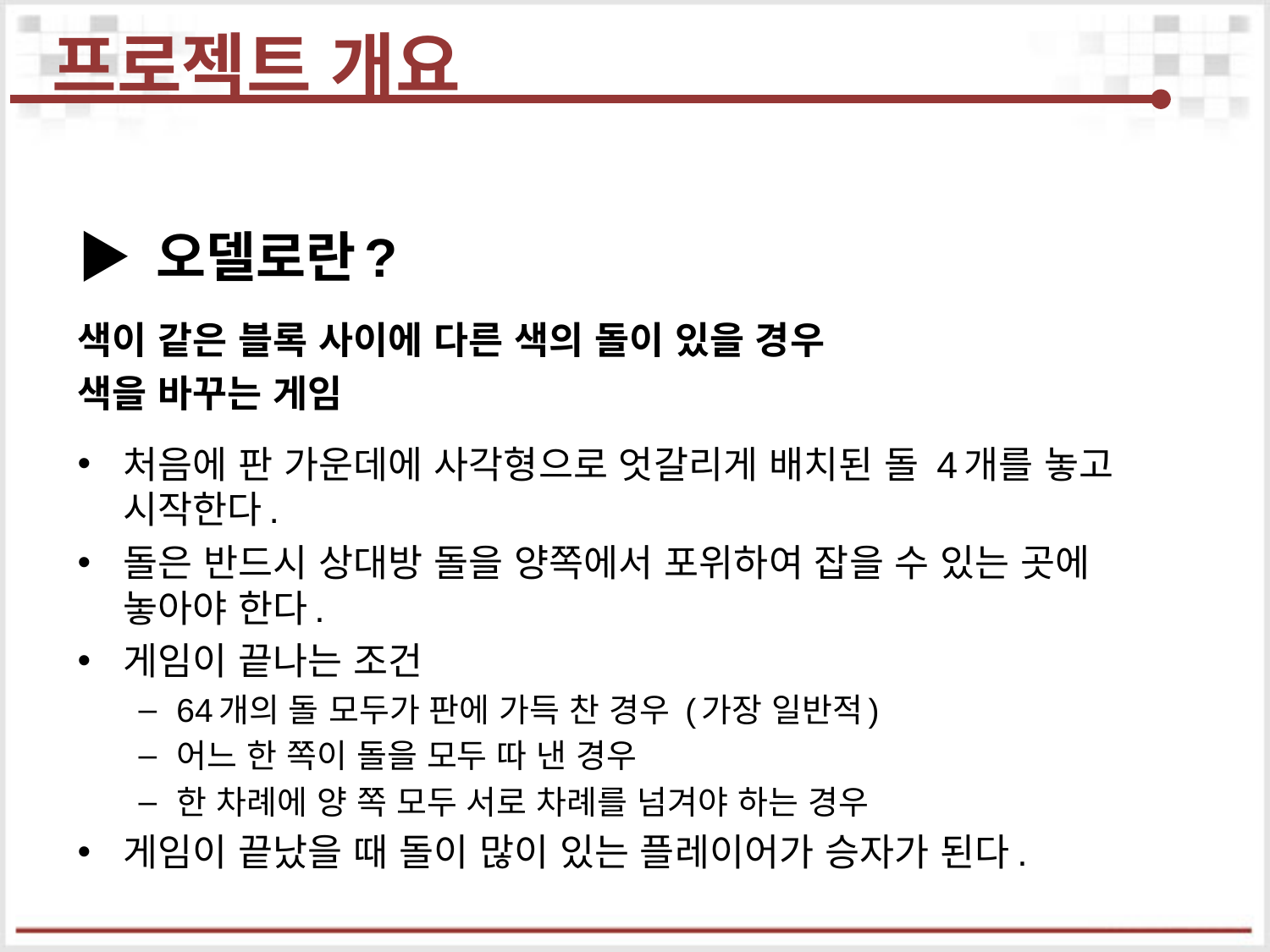

# 프로젝트 개요

▶ 오델로란?

색이 같은 블록 사이에 다른 색의 돌이 있을 경우
색을 바꾸는 게임

처음에 판 가운데에 사각형으로 엇갈리게 배치된 돌 4개를 놓고 시작한다.
돌은 반드시 상대방 돌을 양쪽에서 포위하여 잡을 수 있는 곳에 놓아야 한다.
게임이 끝나는 조건
64개의 돌 모두가 판에 가득 찬 경우 (가장 일반적)
어느 한 쪽이 돌을 모두 따 낸 경우
한 차례에 양 쪽 모두 서로 차례를 넘겨야 하는 경우
게임이 끝났을 때 돌이 많이 있는 플레이어가 승자가 된다.